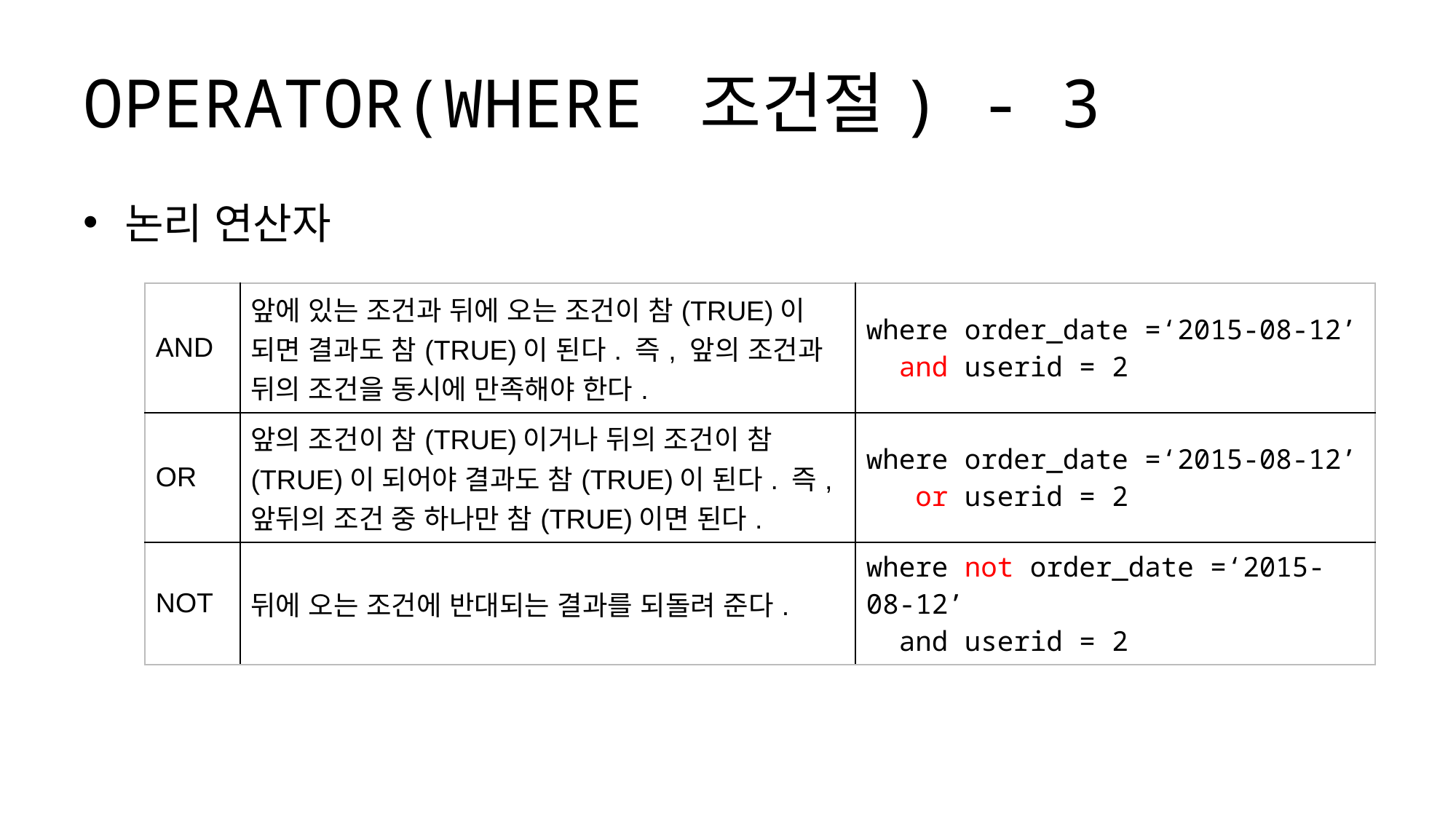

# OPERATOR(WHERE 조건절) - 3
논리 연산자
| AND | 앞에 있는 조건과 뒤에 오는 조건이 참(TRUE)이 되면 결과도 참(TRUE)이 된다. 즉, 앞의 조건과 뒤의 조건을 동시에 만족해야 한다. | where order\_date =‘2015-08-12’ and userid = 2 |
| --- | --- | --- |
| OR | 앞의 조건이 참(TRUE)이거나 뒤의 조건이 참(TRUE)이 되어야 결과도 참(TRUE)이 된다. 즉, 앞뒤의 조건 중 하나만 참(TRUE)이면 된다. | where order\_date =‘2015-08-12’ or userid = 2 |
| NOT | 뒤에 오는 조건에 반대되는 결과를 되돌려 준다. | where not order\_date =‘2015-08-12’ and userid = 2 |